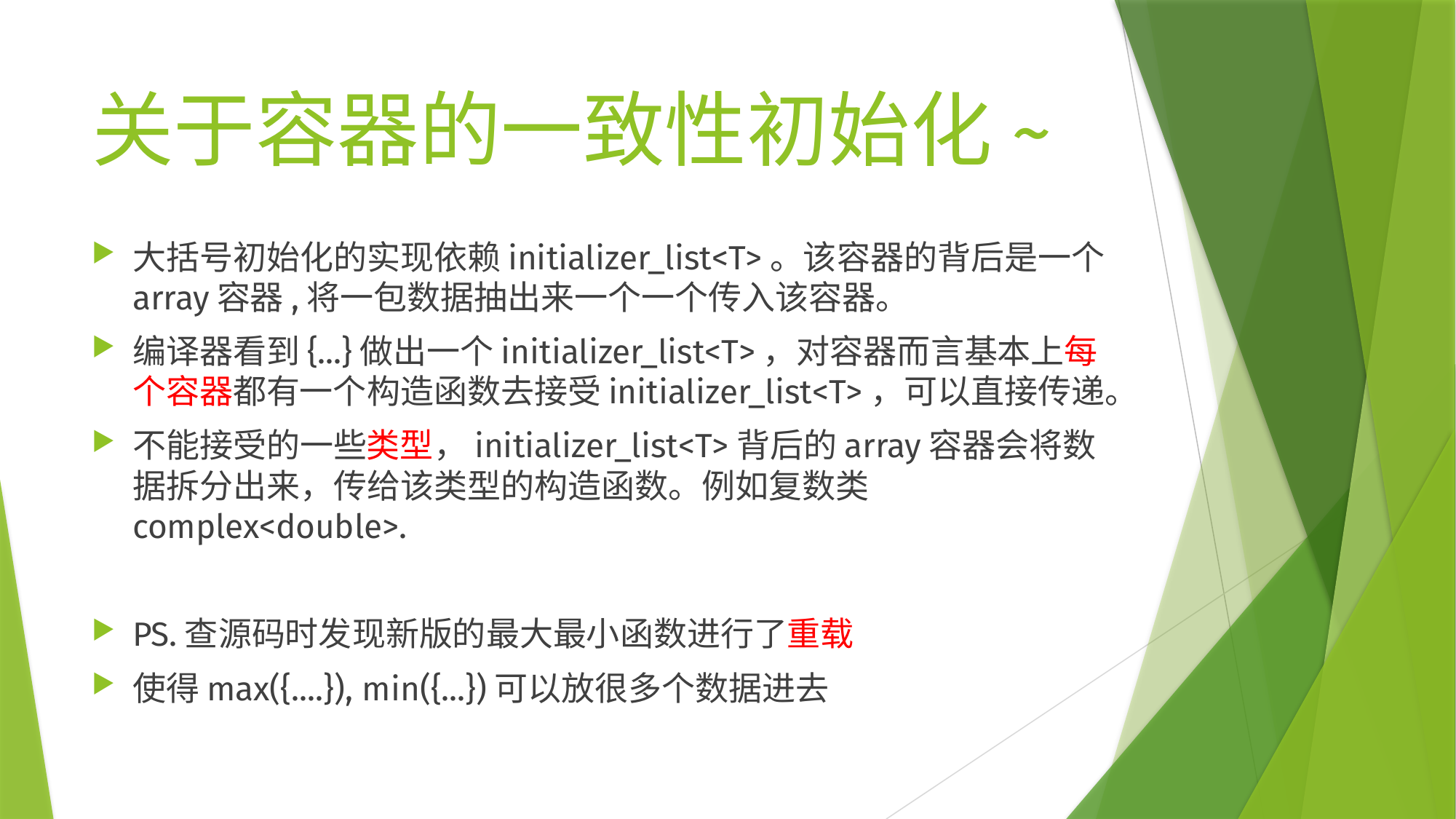

# 关于容器的一致性初始化~
大括号初始化的实现依赖initializer_list<T>。该容器的背后是一个array容器,将一包数据抽出来一个一个传入该容器。
编译器看到{...}做出一个initializer_list<T>，对容器而言基本上每个容器都有一个构造函数去接受initializer_list<T>，可以直接传递。
不能接受的一些类型，initializer_list<T>背后的array容器会将数据拆分出来，传给该类型的构造函数。例如复数类complex<double>.

PS.查源码时发现新版的最大最小函数进行了重载
使得max({....}), min({...})可以放很多个数据进去